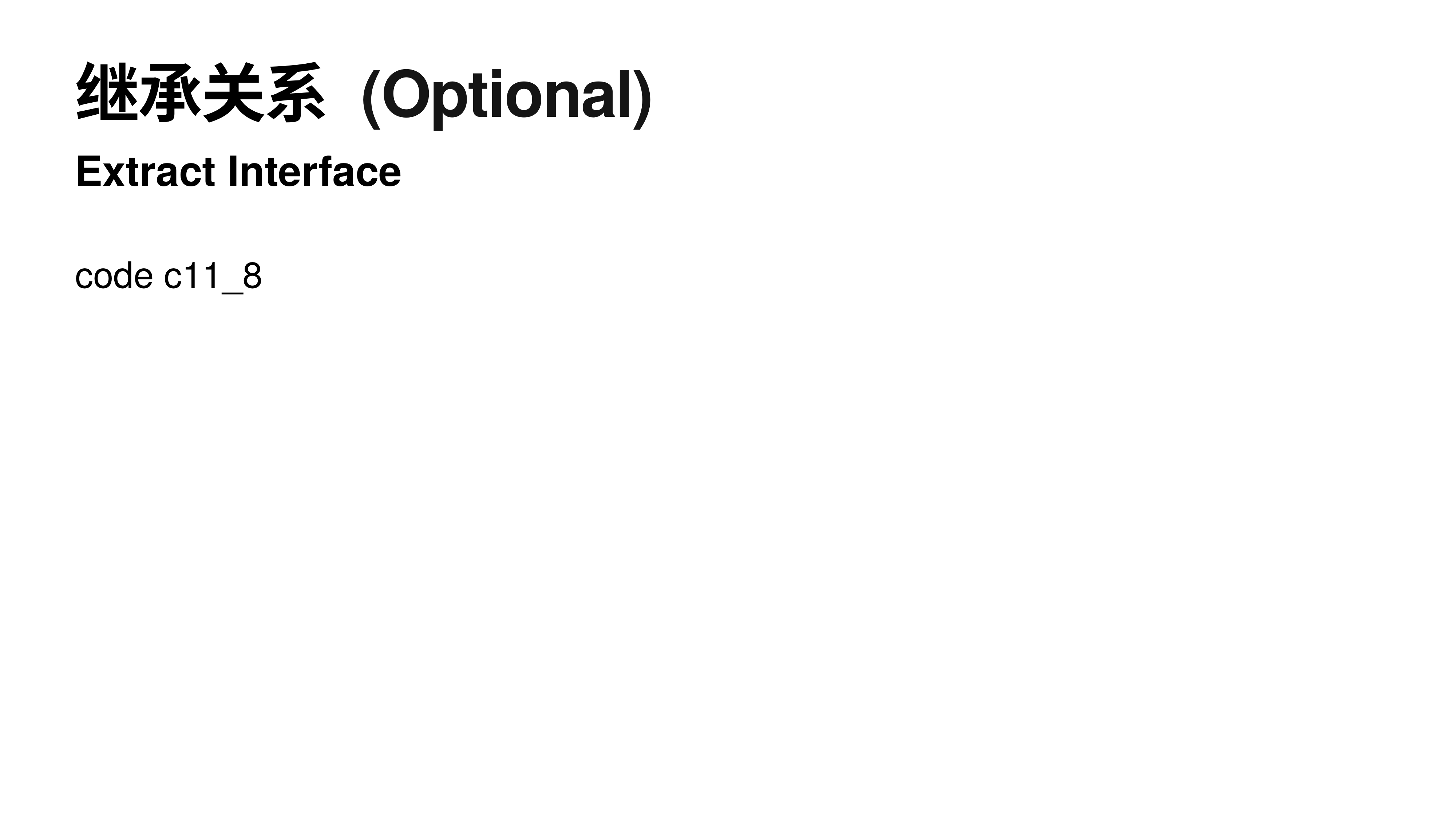

# 继承关系 (Optional)
Extract Interface

code c11_8